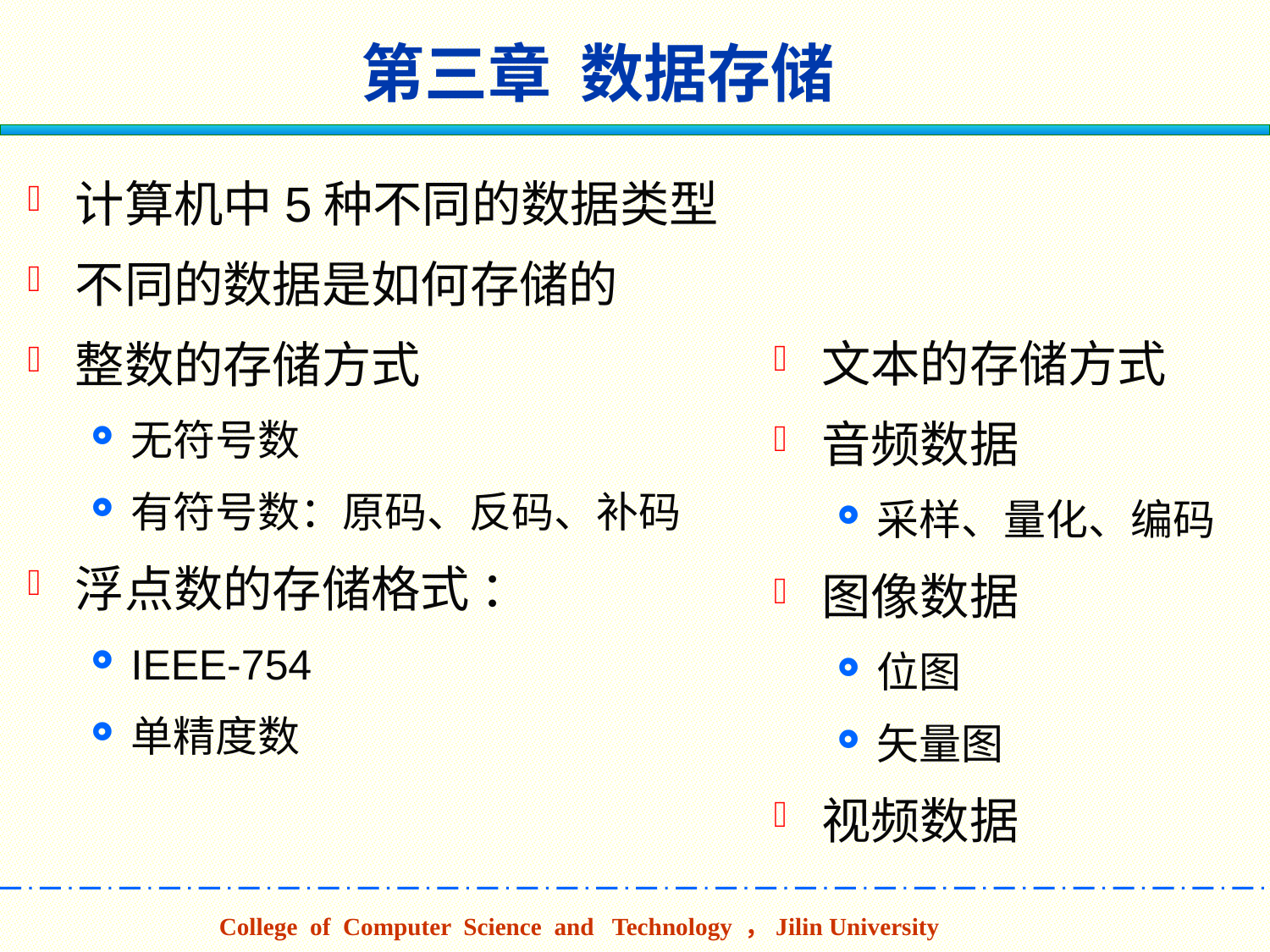

# 第三章  数据存储
计算机中5种不同的数据类型
不同的数据是如何存储的
整数的存储方式
无符号数
有符号数：原码、反码、补码
浮点数的存储格式 ：
IEEE-754
单精度数
文本的存储方式
音频数据
采样、量化、编码
图像数据
位图
矢量图
视频数据